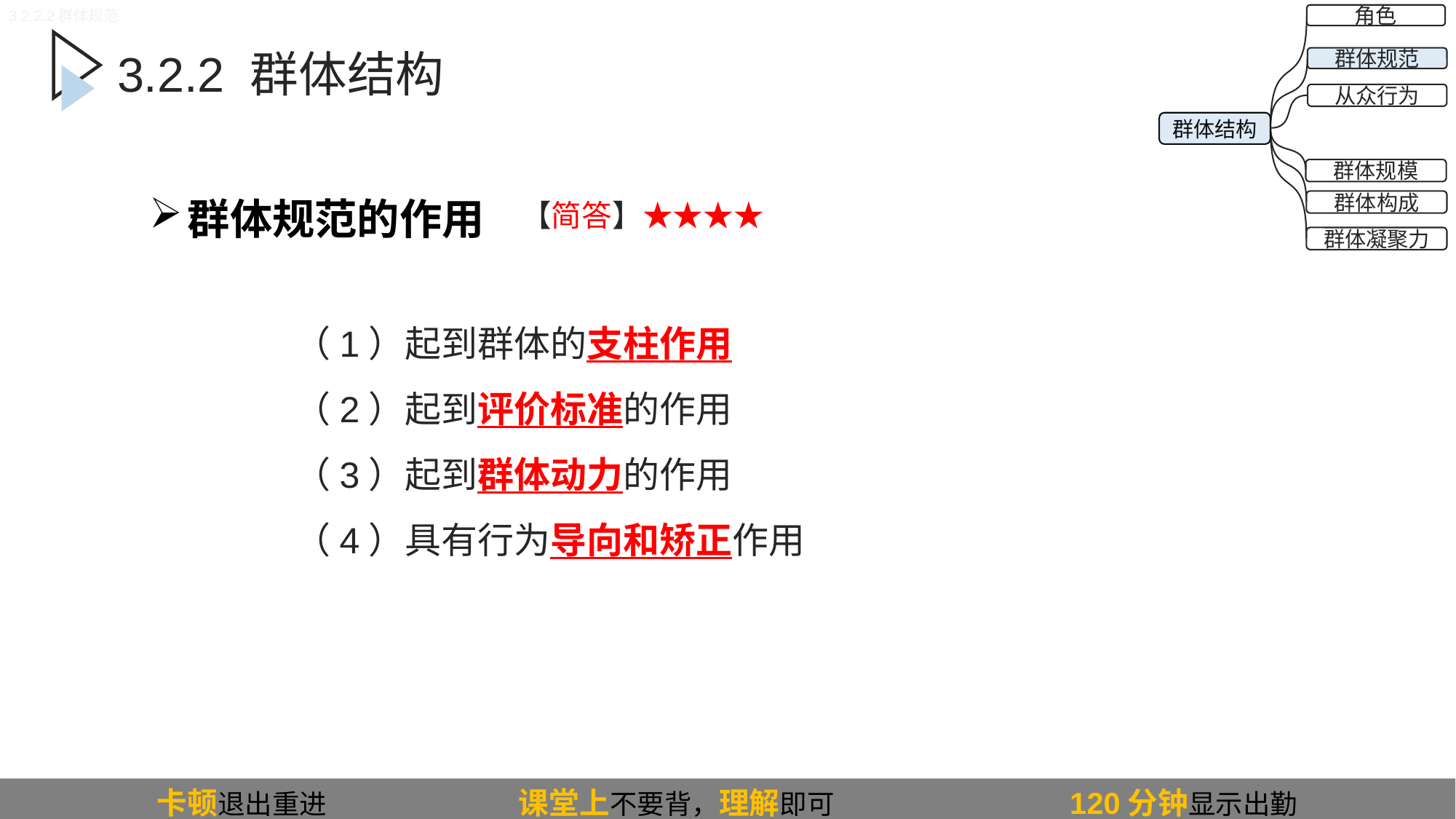

3.2.2.2群体规范
角色
群体规范
从众行为
群体规模
群体构成
群体凝聚力
群体结构
3.2.2 群体结构
群体规范的作用
【简答】★★★★
（1）起到群体的支柱作用
（2）起到评价标准的作用
（3）起到群体动力的作用
（4）具有行为导向和矫正作用